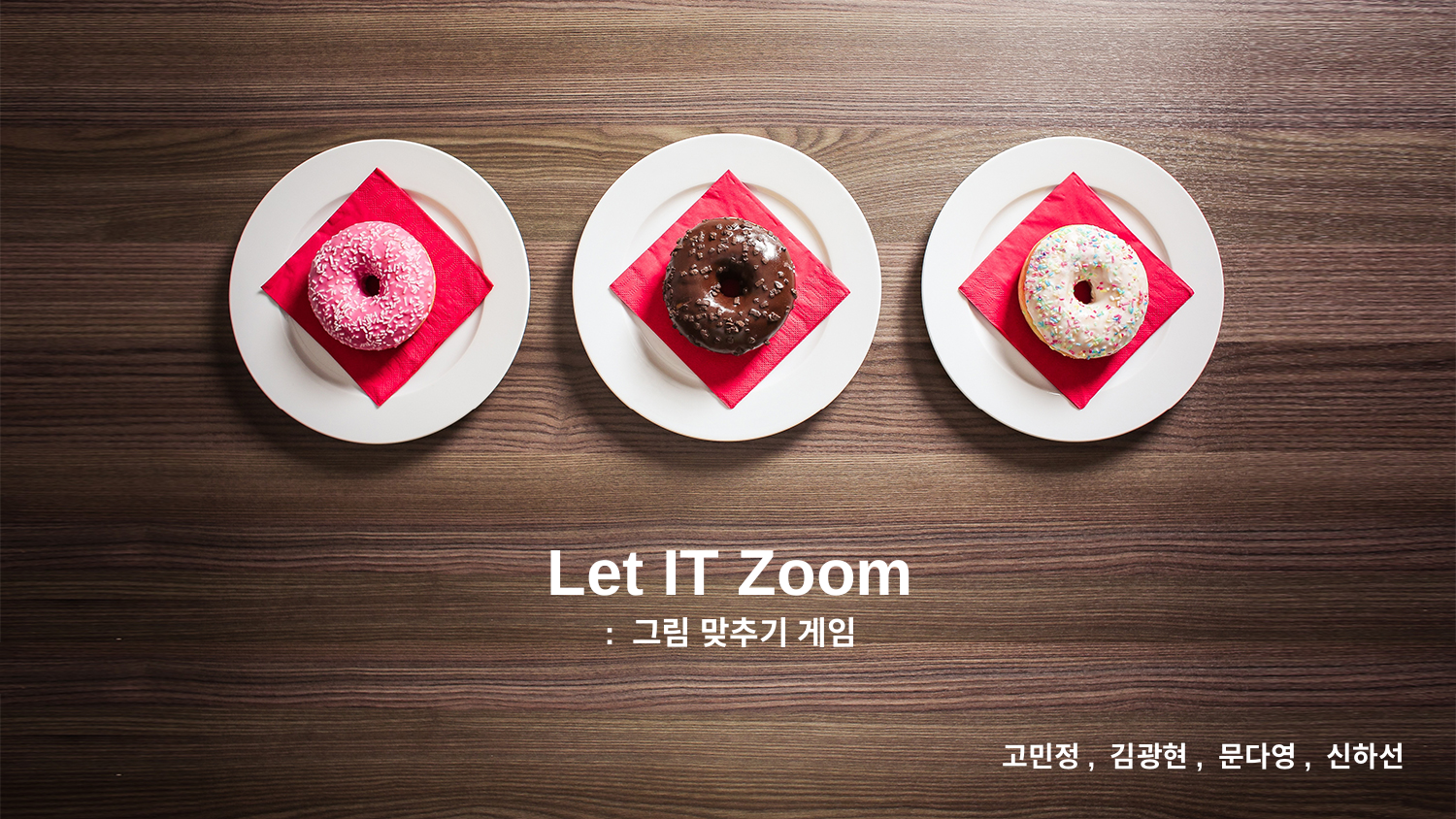

Let IT Zoom
: 그림 맞추기 게임
고민정, 김광현, 문다영, 신하선